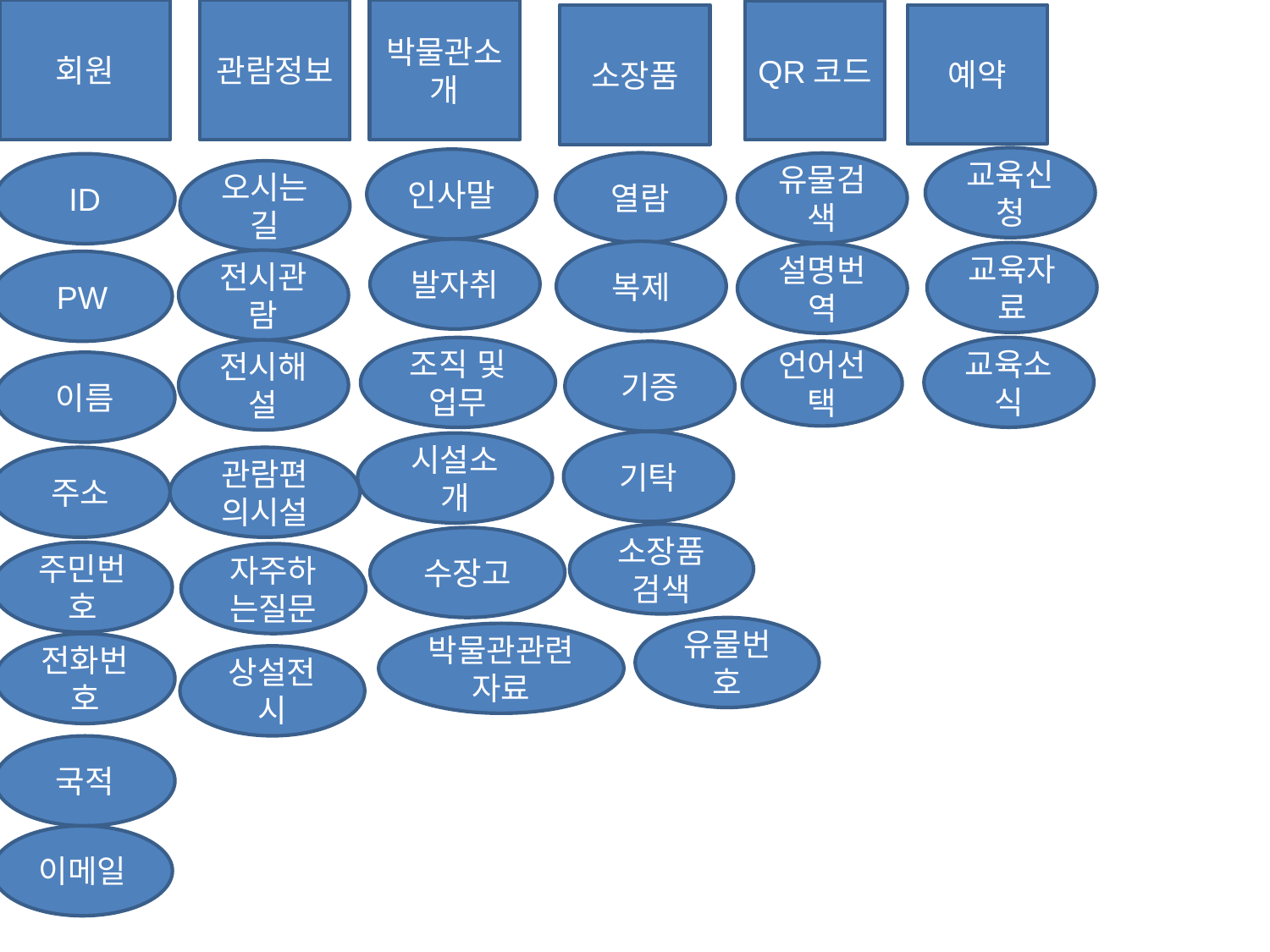

회원
관람정보
박물관소개
기능
QR코드
예약
소장품
개인정보
교육신청
인사말
열람
유물검색
ID
오시는 길
회원가입
발자취
복제
교육자료
설명번역
전시관람
PW
로그인
교육소식
조직 및 업무
전시해설
기증
언어선택
이름
아이디찾기
기탁
시설소개
주소
관람편의시설
소장품검색
수장고
비밀번호찾기
주민번호
자주하는질문
유물번호
박물관관련자료
전화번호
상설전시
예약하기
국적
이메일
예약확인/취소